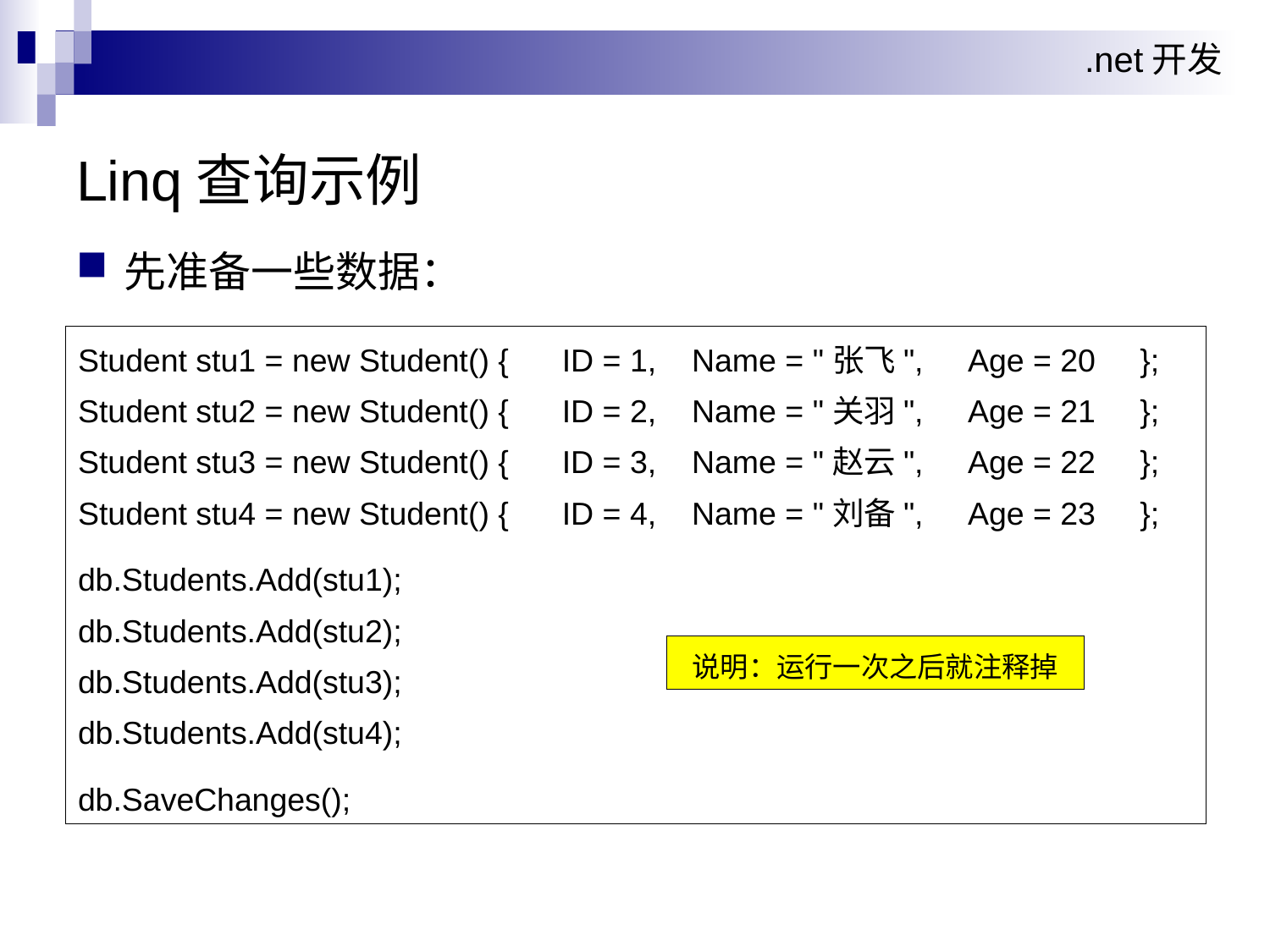

Linq查询示例
先准备一些数据：

Student stu1 = new Student() {      ID = 1,    Name = "张飞",     Age = 20     };
Student stu2 = new Student() {      ID = 2,    Name = "关羽",     Age = 21     };
Student stu3 = new Student() {      ID = 3,    Name = "赵云",     Age = 22     };
Student stu4 = new Student() {      ID = 4,    Name = "刘备",     Age = 23     };
db.Students.Add(stu1);
db.Students.Add(stu2);
db.Students.Add(stu3);
db.Students.Add(stu4);
db.SaveChanges();
说明：运行一次之后就注释掉